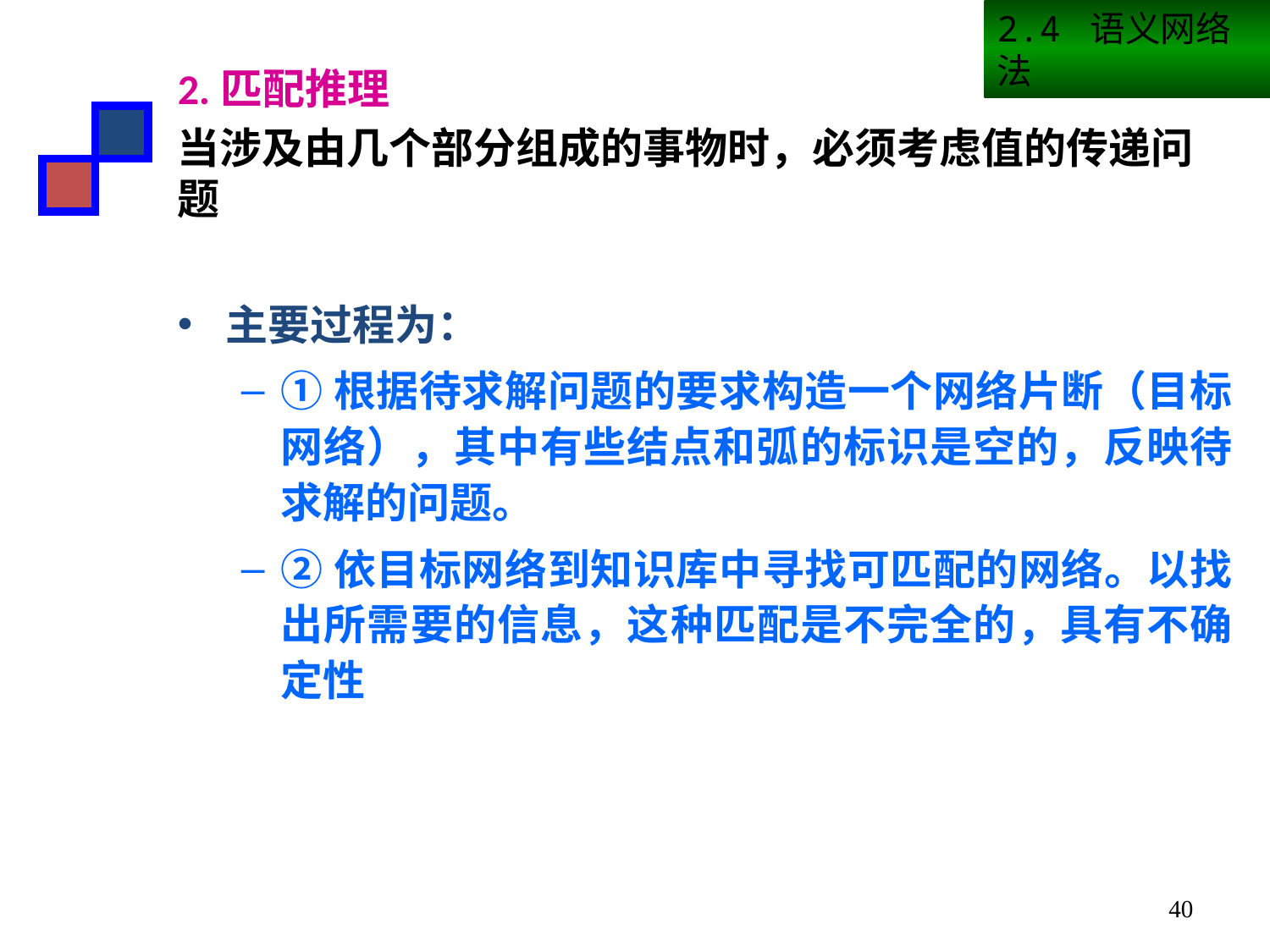

2.4 语义网络法
2.匹配推理
当涉及由几个部分组成的事物时，必须考虑值的传递问题

主要过程为：
①根据待求解问题的要求构造一个网络片断（目标网络），其中有些结点和弧的标识是空的，反映待求解的问题。
②依目标网络到知识库中寻找可匹配的网络。以找出所需要的信息，这种匹配是不完全的，具有不确定性
40